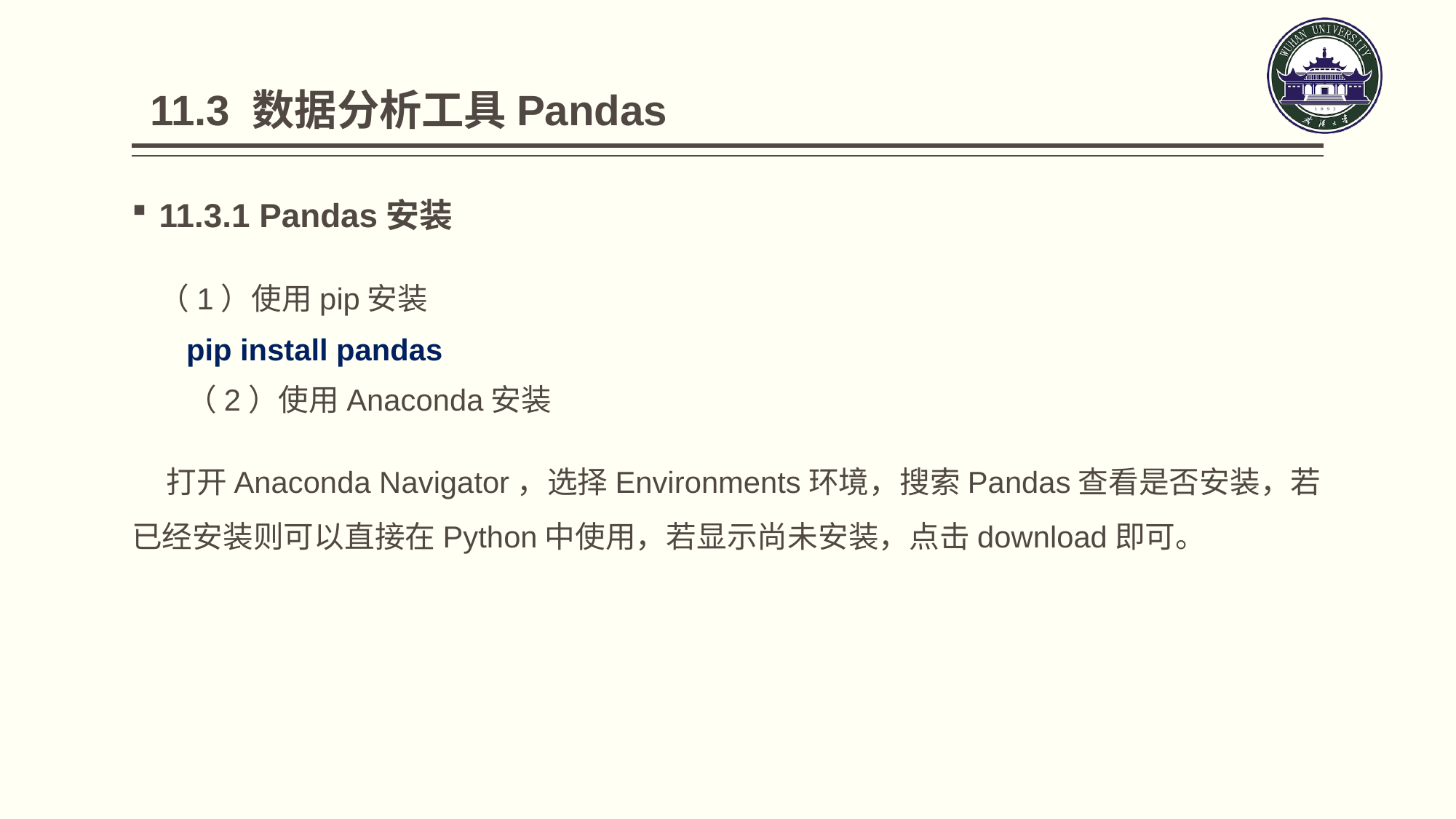

11.3 数据分析工具Pandas
11.3.1 Pandas安装
   （1）使用pip安装
pip install pandas
（2）使用Anaconda安装
    打开Anaconda Navigator，选择Environments环境，搜索Pandas查看是否安装，若已经安装则可以直接在Python中使用，若显示尚未安装，点击download即可。